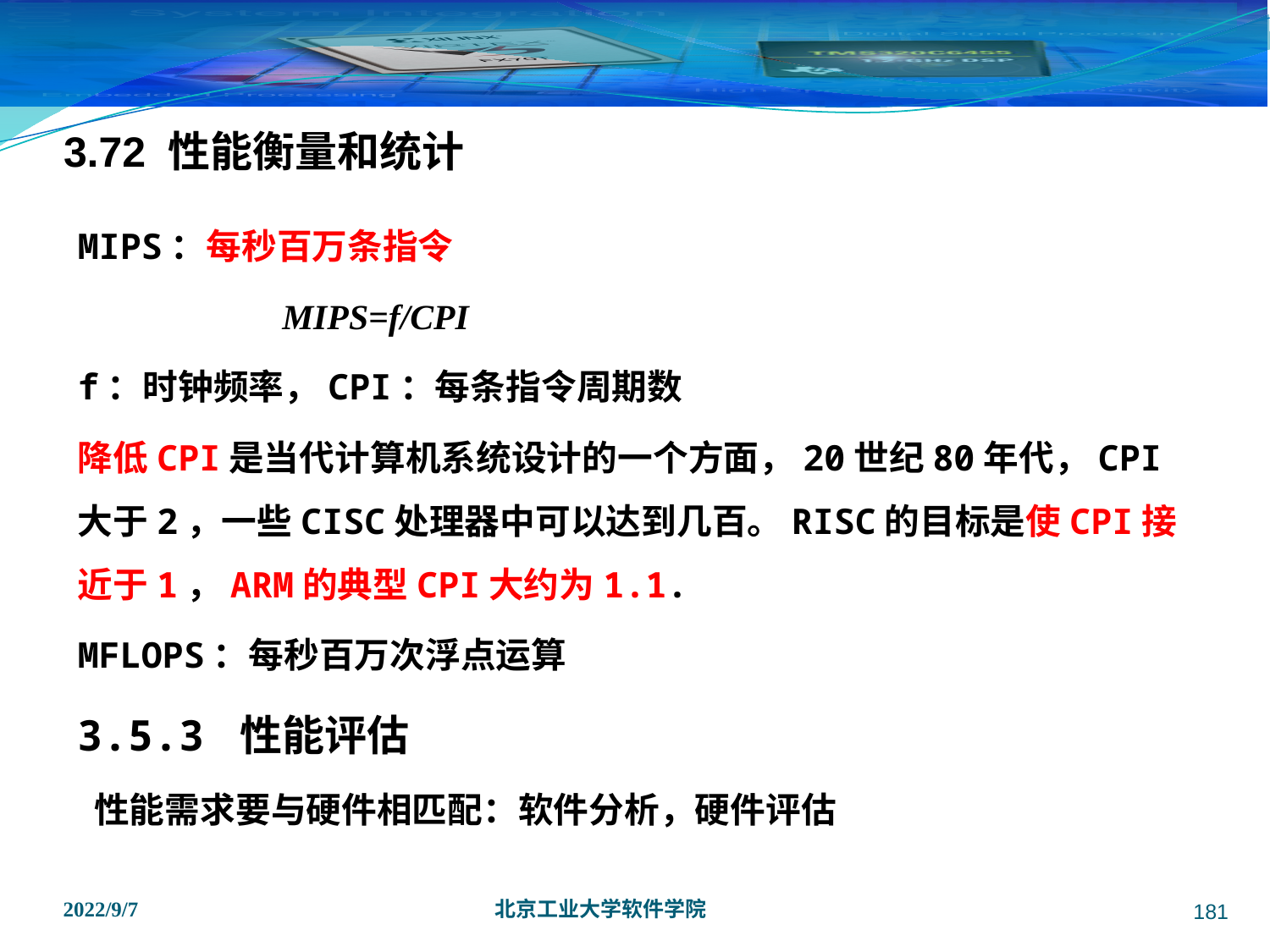

# 3.72 性能衡量和统计
MIPS：每秒百万条指令
                       MIPS=f/CPI
f：时钟频率，CPI：每条指令周期数
降低CPI是当代计算机系统设计的一个方面，20世纪80年代，CPI大于2，一些CISC处理器中可以达到几百。RISC的目标是使CPI接近于1，ARM的典型CPI大约为1.1.
MFLOPS：每秒百万次浮点运算
3.5.3 性能评估
 性能需求要与硬件相匹配：软件分析，硬件评估